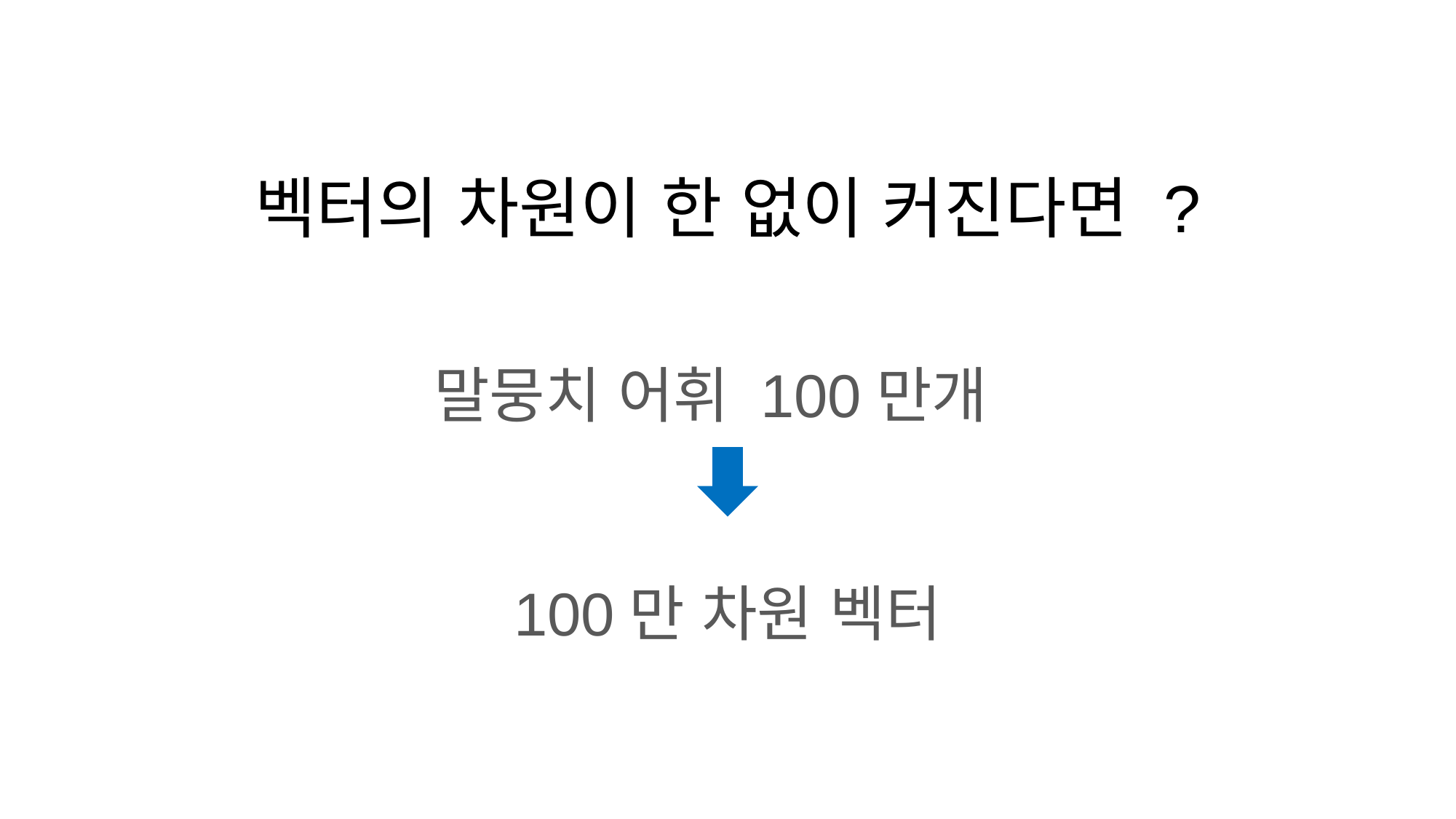

벡터의 차원이 한 없이 커진다면 ?
말뭉치 어휘 100만개

100만 차원 벡터